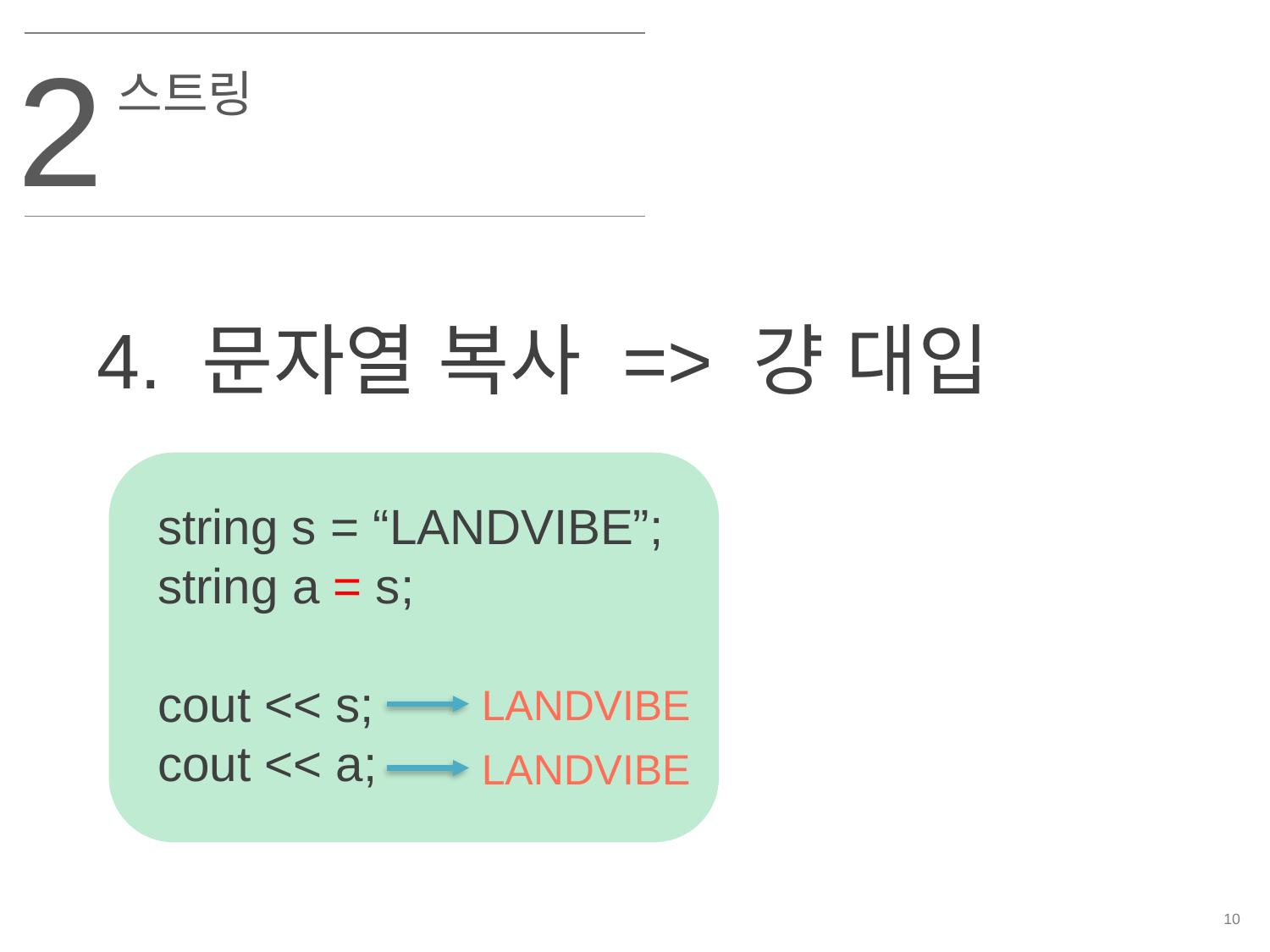

2
스트링
4. 문자열 복사 => 걍 대입

string s = “LANDVIBE”;
string a = s;

cout << s;
cout << a;
LANDVIBE
LANDVIBE